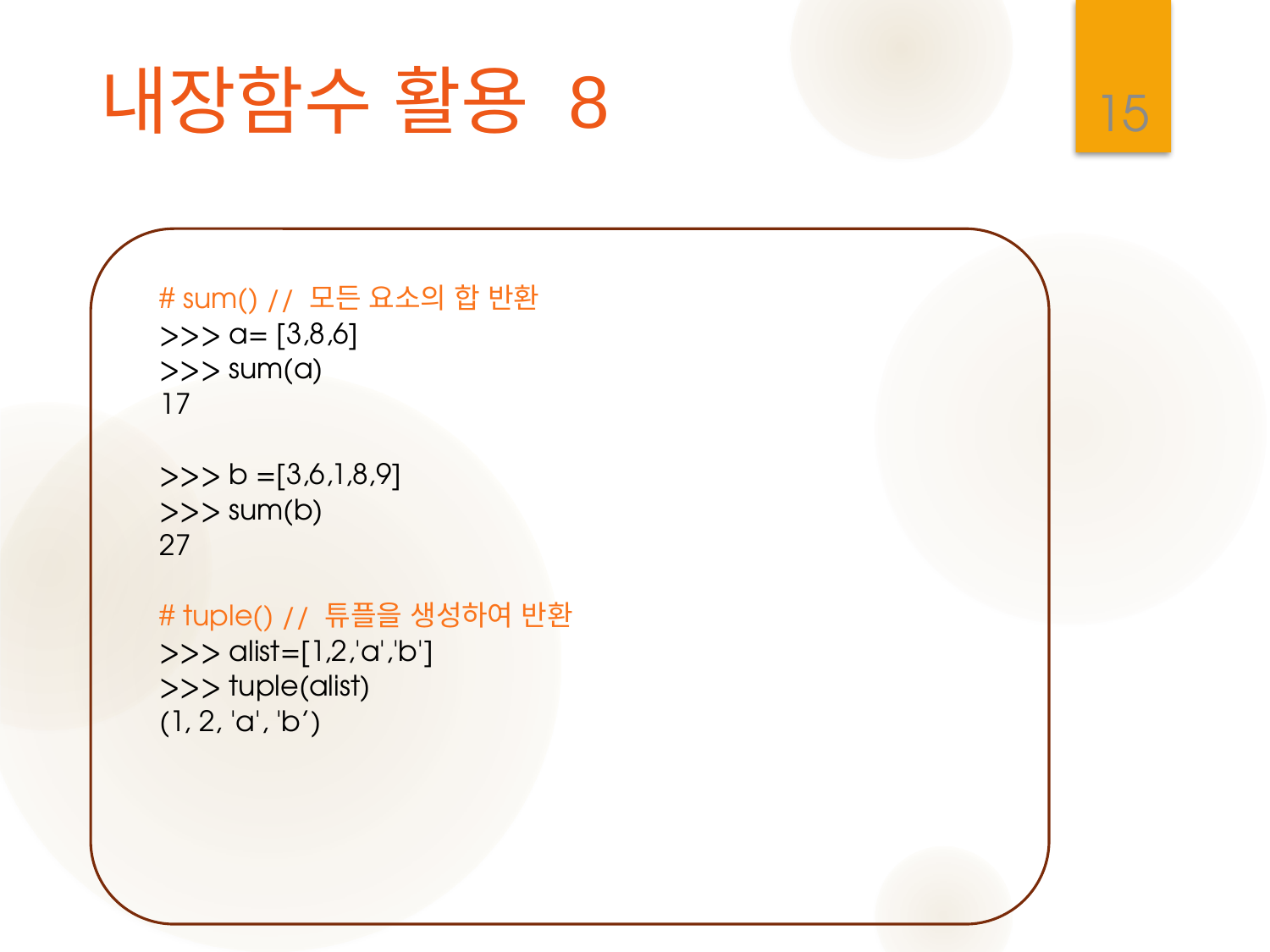

15
# 내장함수 활용 8

# sum() // 모든 요소의 합 반환
>>> a= [3,8,6]
>>> sum(a)
17

>>> b =[3,6,1,8,9]
>>> sum(b)
27

# tuple() // 튜플을 생성하여 반환
>>> alist=[1,2,'a','b']
>>> tuple(alist)
(1, 2, 'a', 'b’)